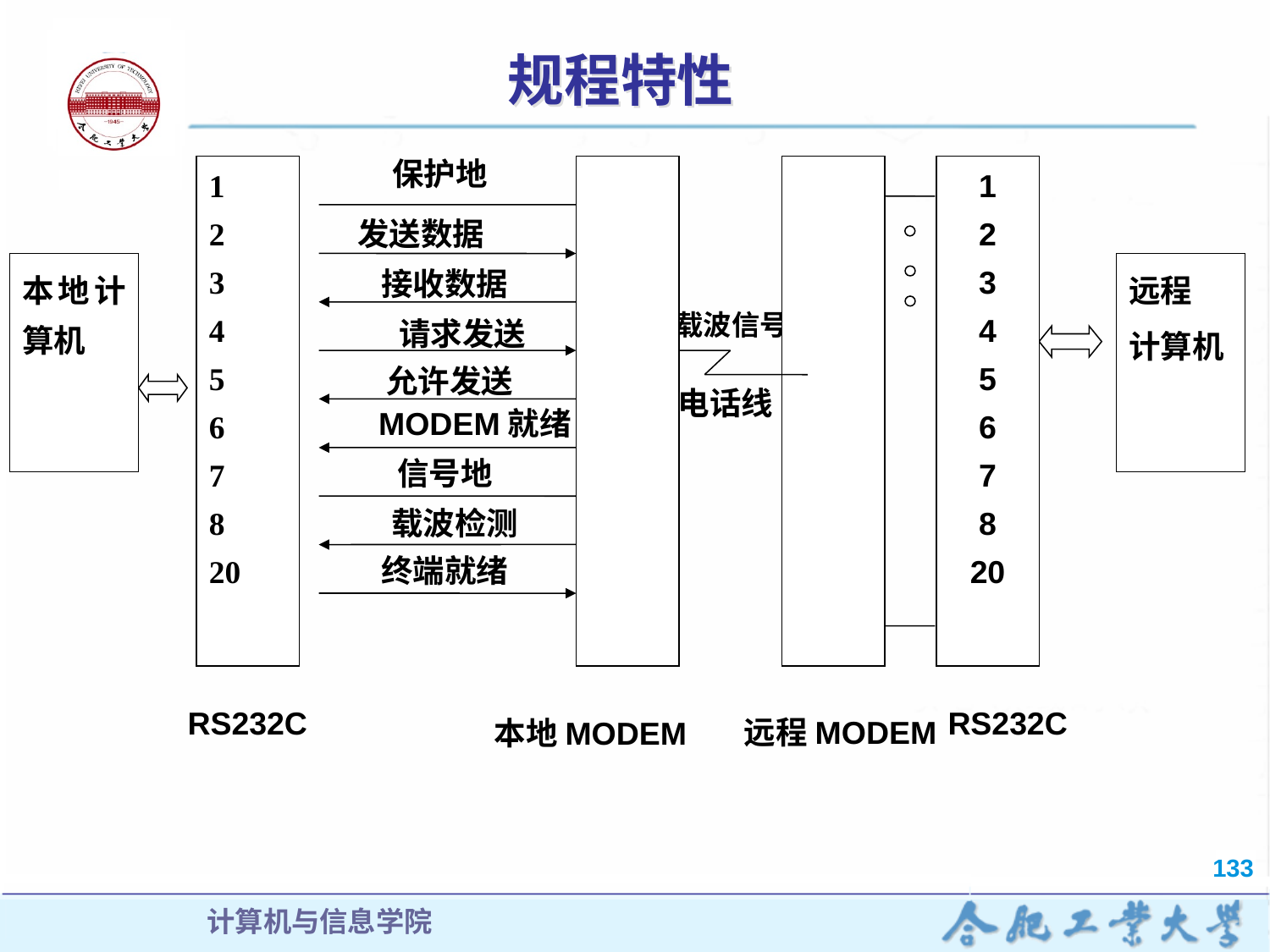

# 规程特性
保护地
1
2
3
4
5
6
7
8
20

1
2
3
4
5
6
7
8
20

发送数据

接收数据
本地计算机

远程
计算机

载波信号
请求发送

允许发送

电话线

MODEM就绪

信号地

载波检测

终端就绪

RS232C
RS232C
本地MODEM
远程MODEM